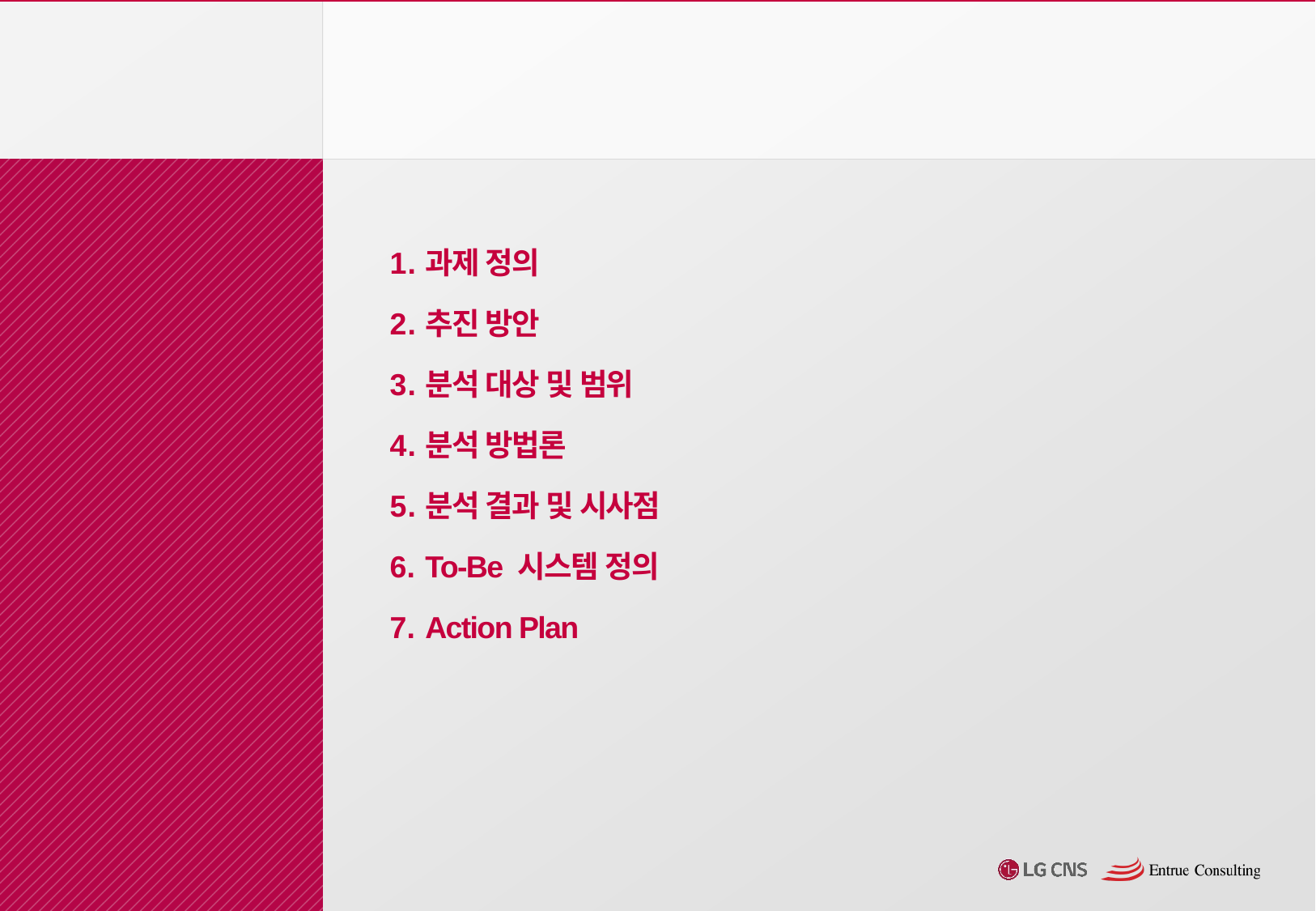

과제 정의
추진 방안
분석 대상 및 범위
분석 방법론
분석 결과 및 시사점
To-Be 시스템 정의
Action Plan